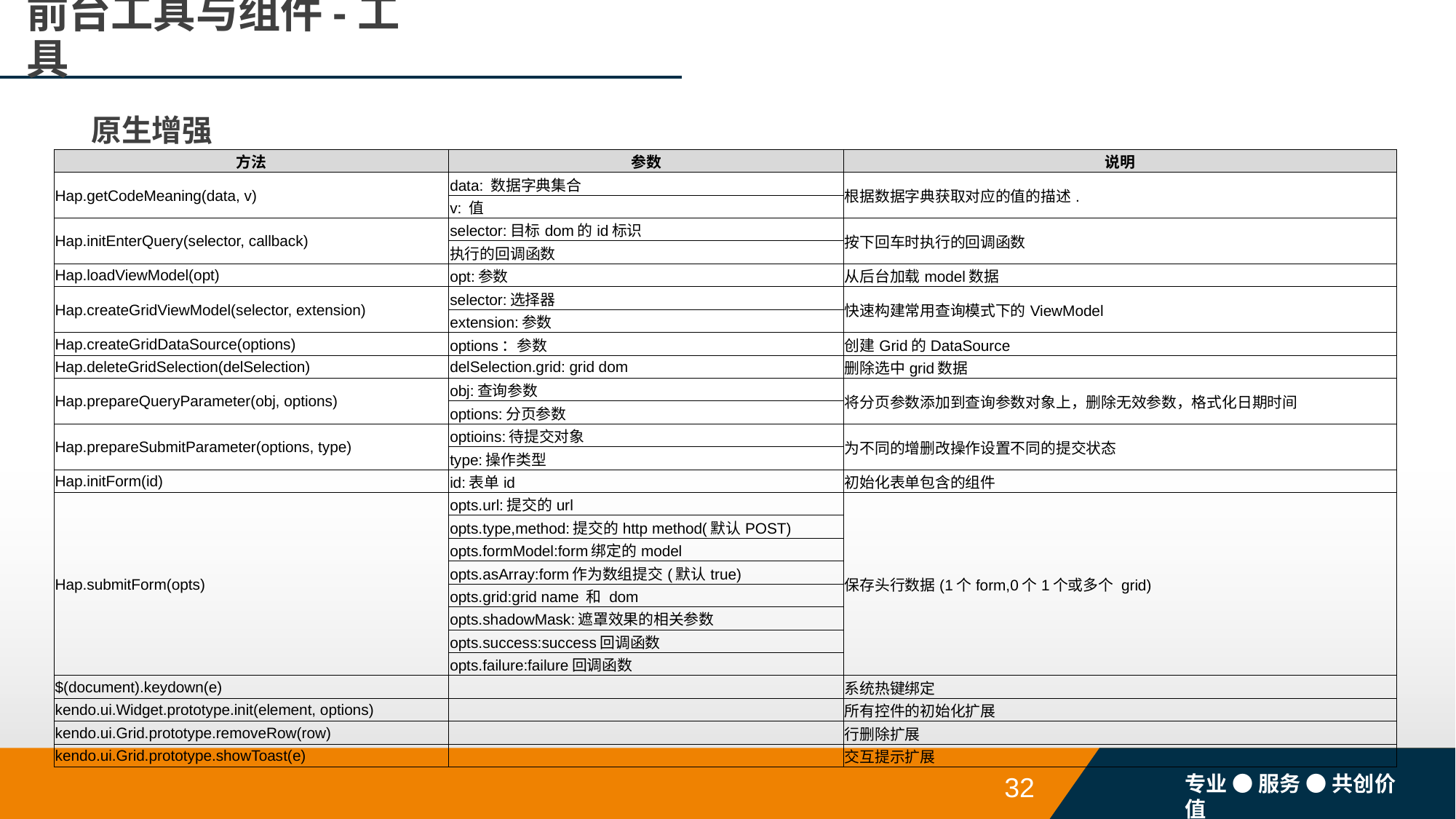

# 前台工具与组件-工具
原生增强
| 方法 | 参数 | 说明 |
| --- | --- | --- |
| Hap.getCodeMeaning(data, v) | data: 数据字典集合 | 根据数据字典获取对应的值的描述. |
|  | v: 值 |  |
| Hap.initEnterQuery(selector, callback) | selector:目标dom的id标识 | 按下回车时执行的回调函数 |
|  | 执行的回调函数 |  |
| Hap.loadViewModel(opt) | opt:参数 | 从后台加载model数据 |
| Hap.createGridViewModel(selector, extension) | selector:选择器 | 快速构建常用查询模式下的ViewModel |
|  | extension:参数 |  |
| Hap.createGridDataSource(options) | options：参数 | 创建Grid的DataSource |
| Hap.deleteGridSelection(delSelection) | delSelection.grid: grid dom | 删除选中grid数据 |
| Hap.prepareQueryParameter(obj, options) | obj:查询参数 | 将分页参数添加到查询参数对象上，删除无效参数，格式化日期时间 |
|  | options:分页参数 |  |
| Hap.prepareSubmitParameter(options, type) | optioins:待提交对象 | 为不同的增删改操作设置不同的提交状态 |
|  | type:操作类型 |  |
| Hap.initForm(id) | id:表单id | 初始化表单包含的组件 |
| Hap.submitForm(opts) | opts.url:提交的url | 保存头行数据(1个form,0个1个或多个 grid) |
|  | opts.type,method:提交的http method(默认POST) |  |
|  | opts.formModel:form绑定的model |  |
|  | opts.asArray:form作为数组提交(默认true) |  |
|  | opts.grid:grid name 和 dom |  |
|  | opts.shadowMask:遮罩效果的相关参数 |  |
|  | opts.success:success回调函数 |  |
|  | opts.failure:failure回调函数 |  |
| $(document).keydown(e) |  | 系统热键绑定 |
| kendo.ui.Widget.prototype.init(element, options) |  | 所有控件的初始化扩展 |
| kendo.ui.Grid.prototype.removeRow(row) |  | 行删除扩展 |
| kendo.ui.Grid.prototype.showToast(e) |  | 交互提示扩展 |